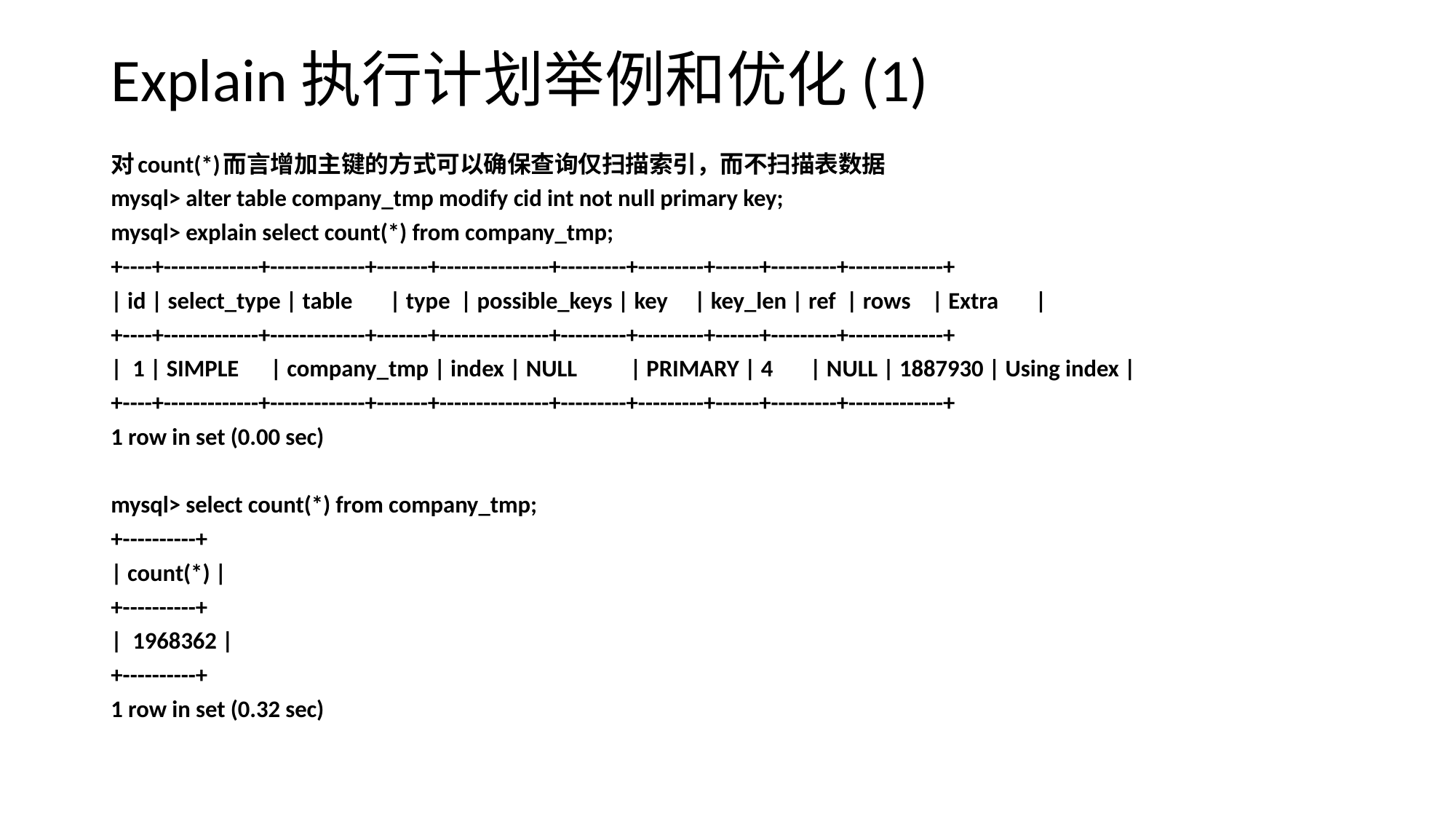

# Explain执行计划举例和优化(1)
对count(*)而言增加主键的方式可以确保查询仅扫描索引，而不扫描表数据
mysql> alter table company_tmp modify cid int not null primary key;
mysql> explain select count(*) from company_tmp;
+----+-------------+-------------+-------+---------------+---------+---------+------+---------+-------------+
| id | select_type | table       | type  | possible_keys | key     | key_len | ref  | rows    | Extra       |
+----+-------------+-------------+-------+---------------+---------+---------+------+---------+-------------+
|  1 | SIMPLE      | company_tmp | index | NULL          | PRIMARY | 4       | NULL | 1887930 | Using index |
+----+-------------+-------------+-------+---------------+---------+---------+------+---------+-------------+
1 row in set (0.00 sec)

mysql> select count(*) from company_tmp;
+----------+
| count(*) |
+----------+
|  1968362 |
+----------+
1 row in set (0.32 sec)